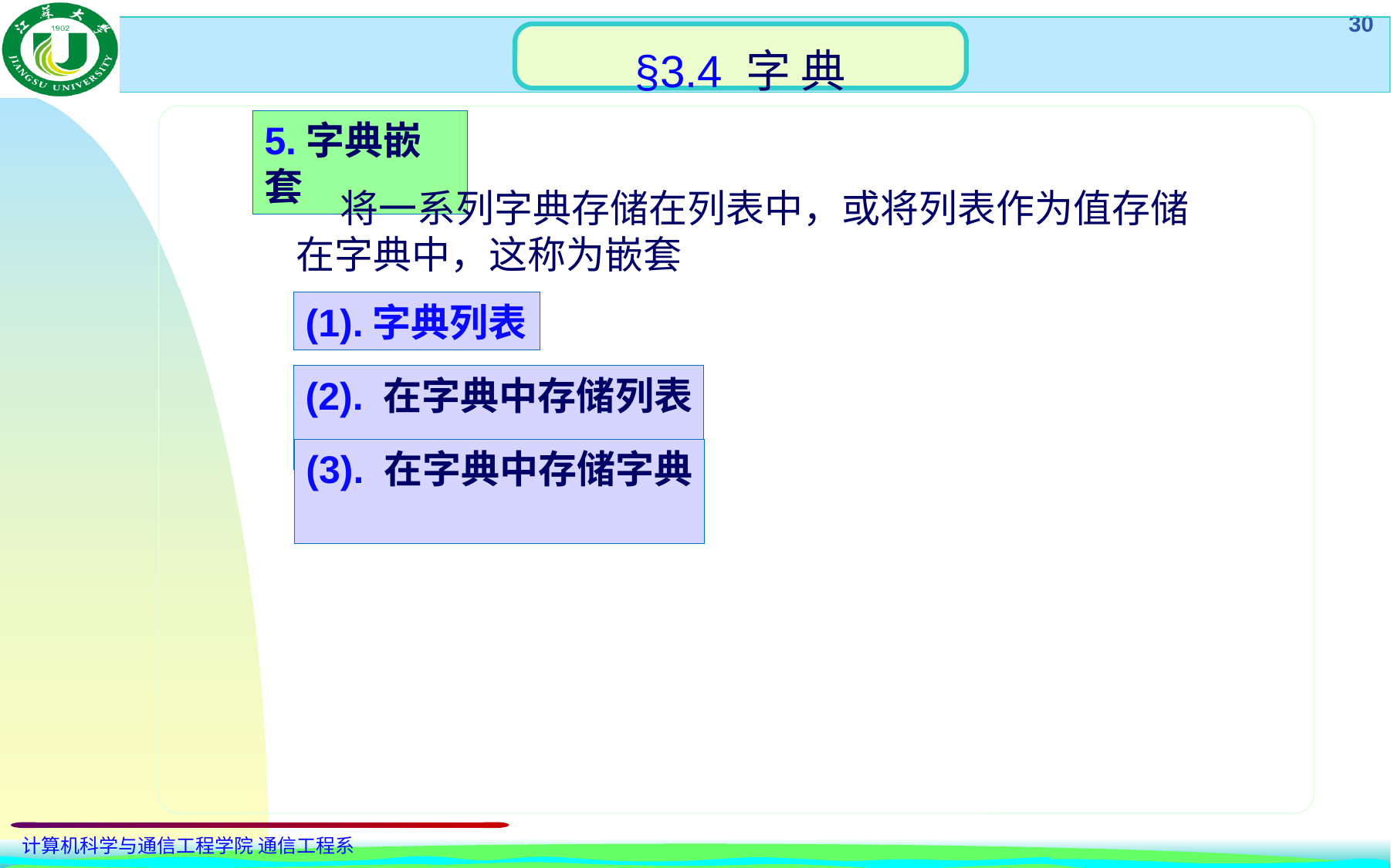

§3.4 字 典
5.字典嵌套
    将一系列字典存储在列表中，或将列表作为值存储在字典中，这称为嵌套
(1).字典列表
(2). 在字典中存储列表
(3). 在字典中存储字典